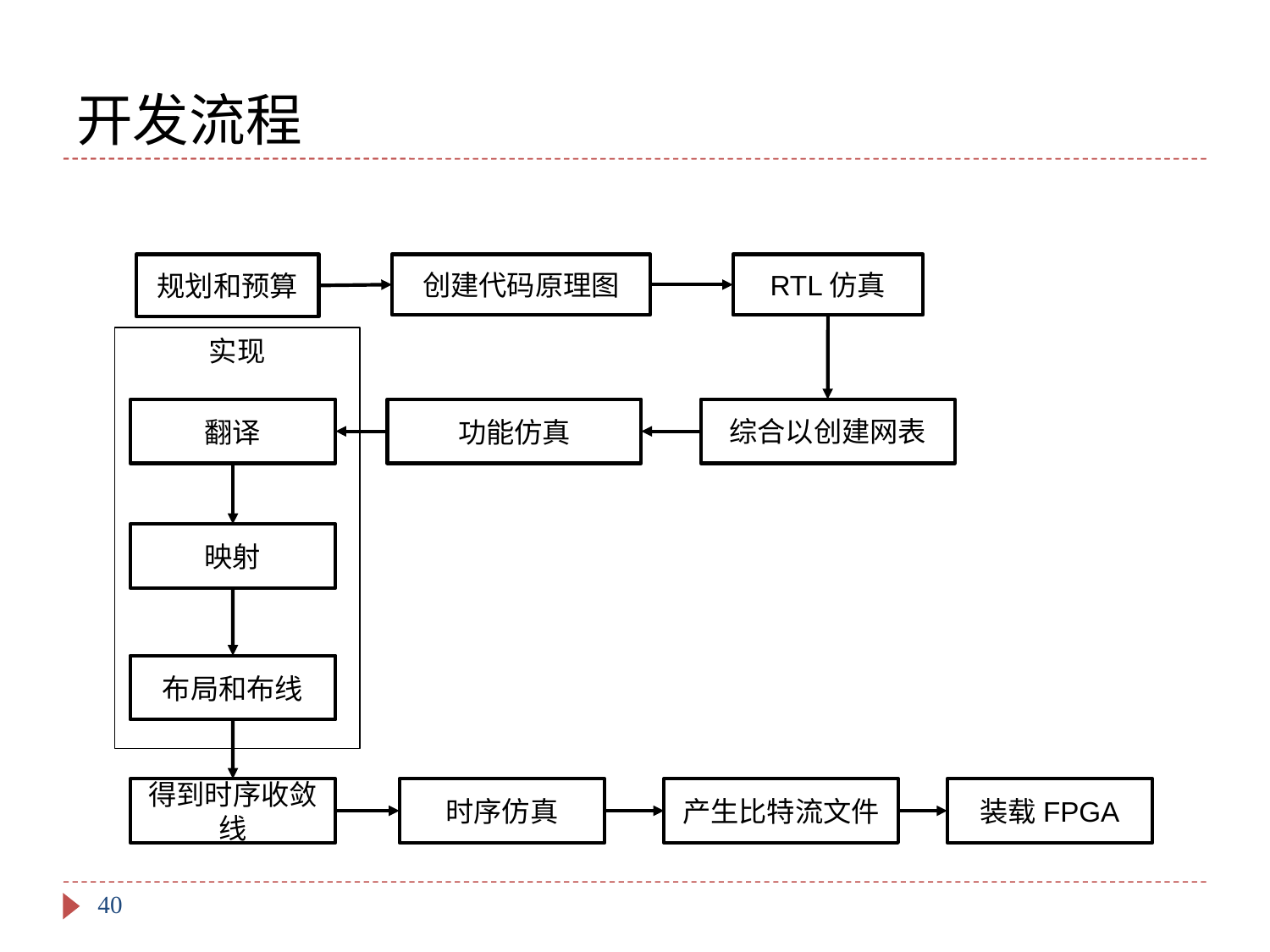

# 开发流程

规划和预算
创建代码原理图
RTL仿真
实现
翻译
功能仿真
综合以创建网表
映射
布局和布线
得到时序收敛线
时序仿真
产生比特流文件
装载FPGA
40